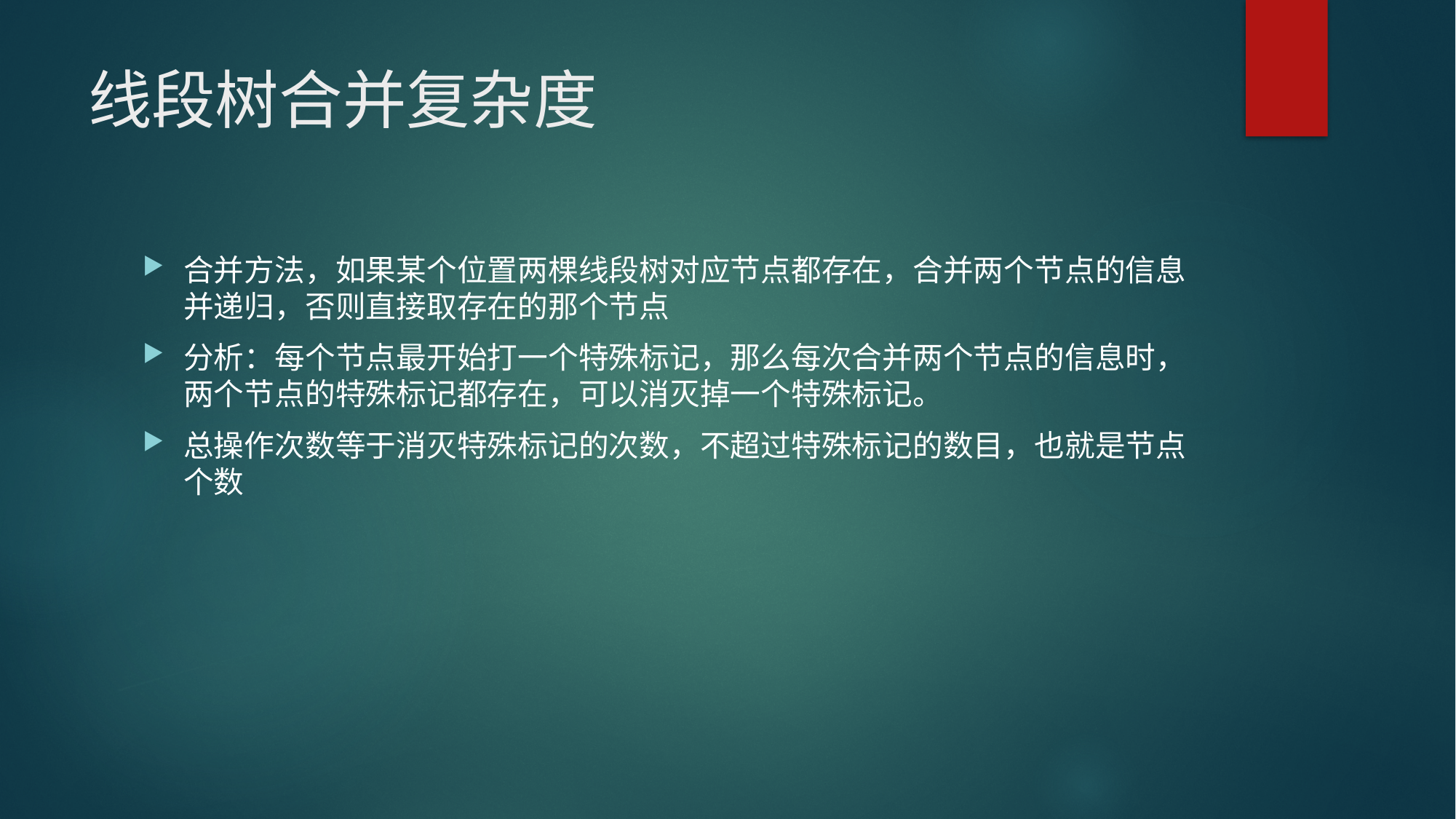

# 线段树合并复杂度
合并方法，如果某个位置两棵线段树对应节点都存在，合并两个节点的信息并递归，否则直接取存在的那个节点
分析：每个节点最开始打一个特殊标记，那么每次合并两个节点的信息时，两个节点的特殊标记都存在，可以消灭掉一个特殊标记。
总操作次数等于消灭特殊标记的次数，不超过特殊标记的数目，也就是节点个数